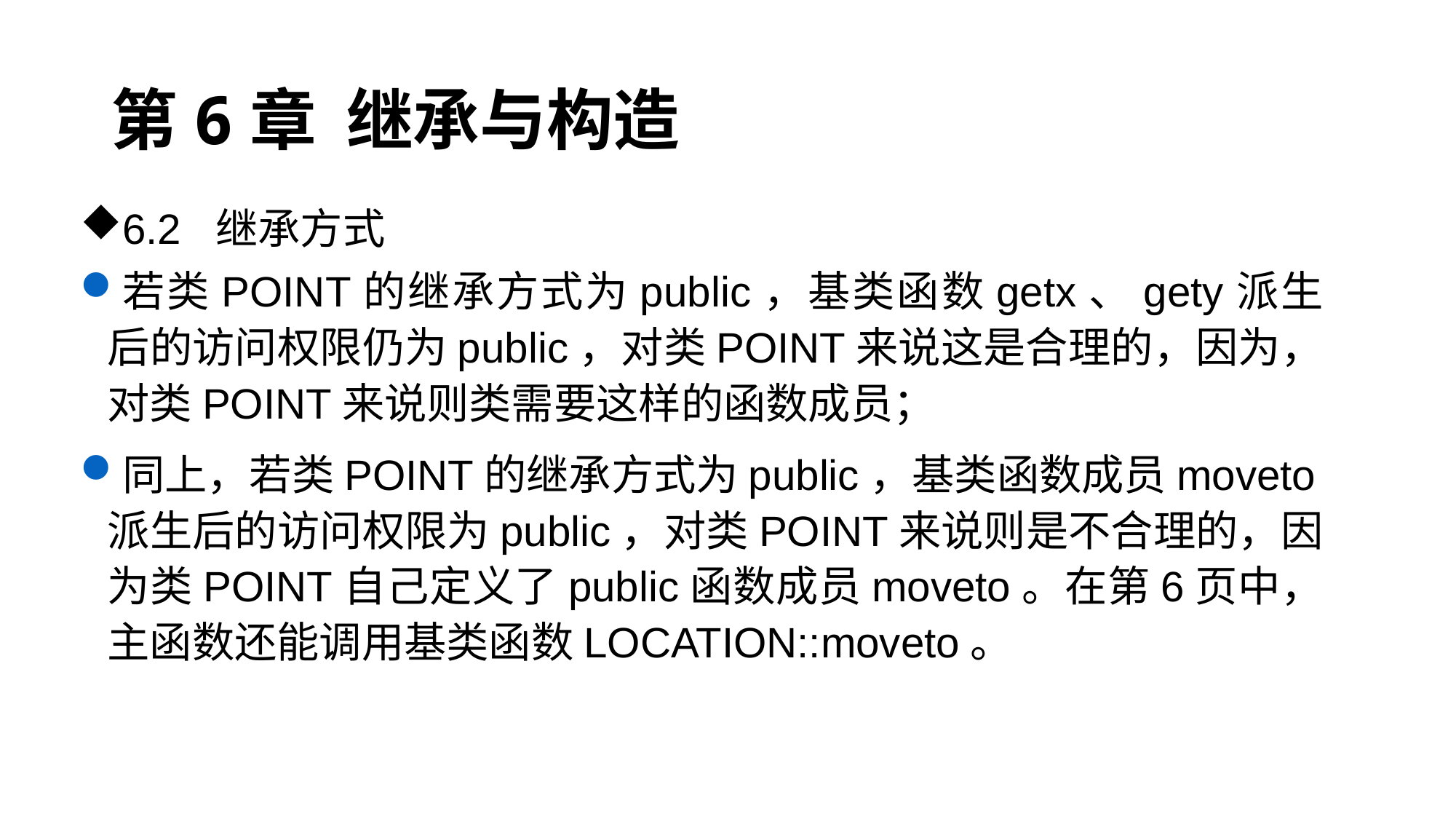

# 第6章  继承与构造
6.2  继承方式
若类POINT的继承方式为public，基类函数getx、gety派生后的访问权限仍为public，对类POINT来说这是合理的，因为，对类POINT来说则类需要这样的函数成员；
同上，若类POINT的继承方式为public，基类函数成员moveto派生后的访问权限为public，对类POINT来说则是不合理的，因为类POINT自己定义了public函数成员moveto。在第6页中，主函数还能调用基类函数LOCATION::moveto。